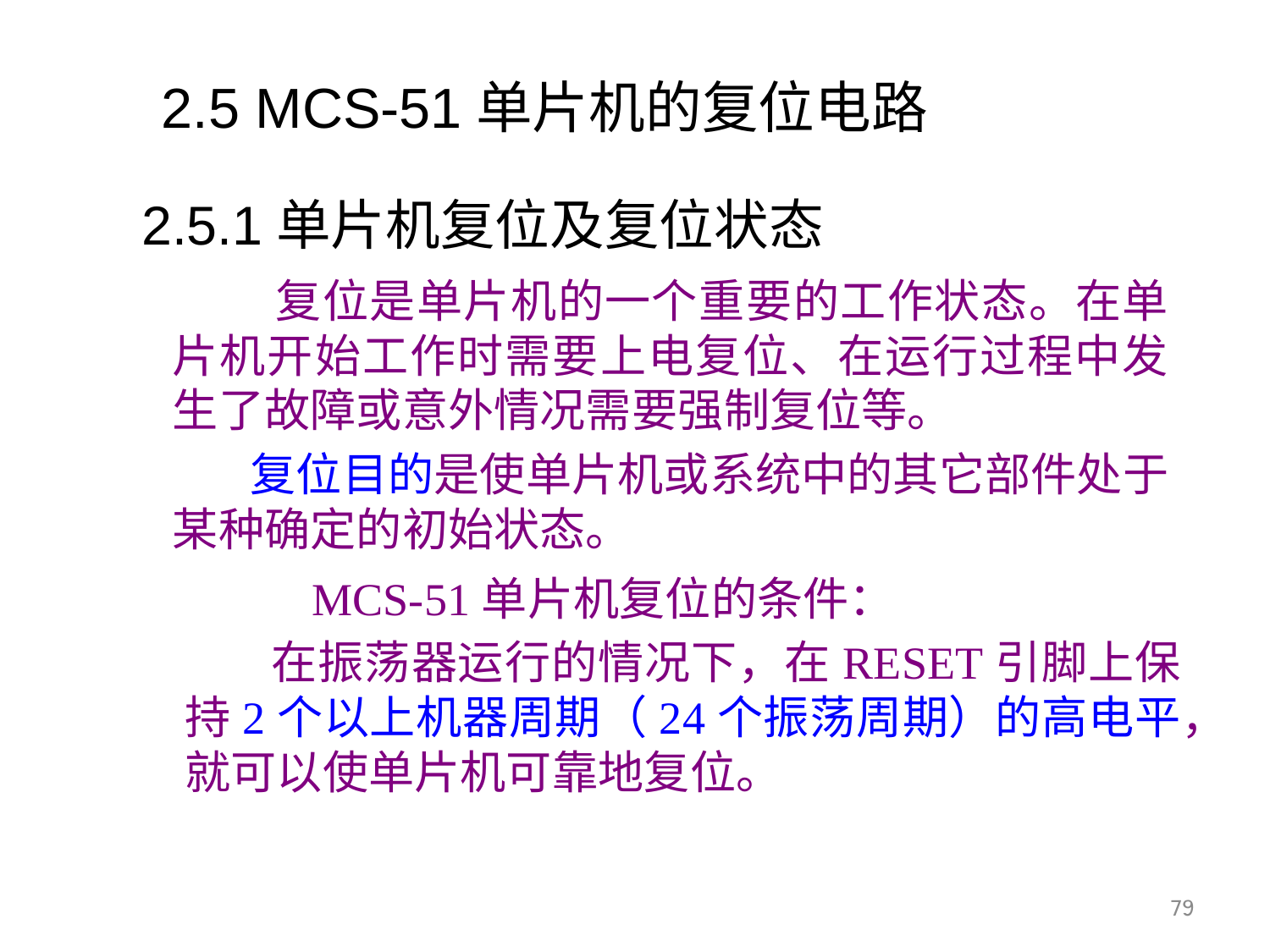

# 2.5 MCS-51单片机的复位电路
 2.5.1单片机复位及复位状态
            复位是单片机的一个重要的工作状态。在单片机开始工作时需要上电复位、在运行过程中发生了故障或意外情况需要强制复位等。
           复位目的是使单片机或系统中的其它部件处于某种确定的初始状态。
		MCS-51单片机复位的条件：
           在振荡器运行的情况下，在RESET引脚上保持2个以上机器周期（24个振荡周期）的高电平，就可以使单片机可靠地复位。
79